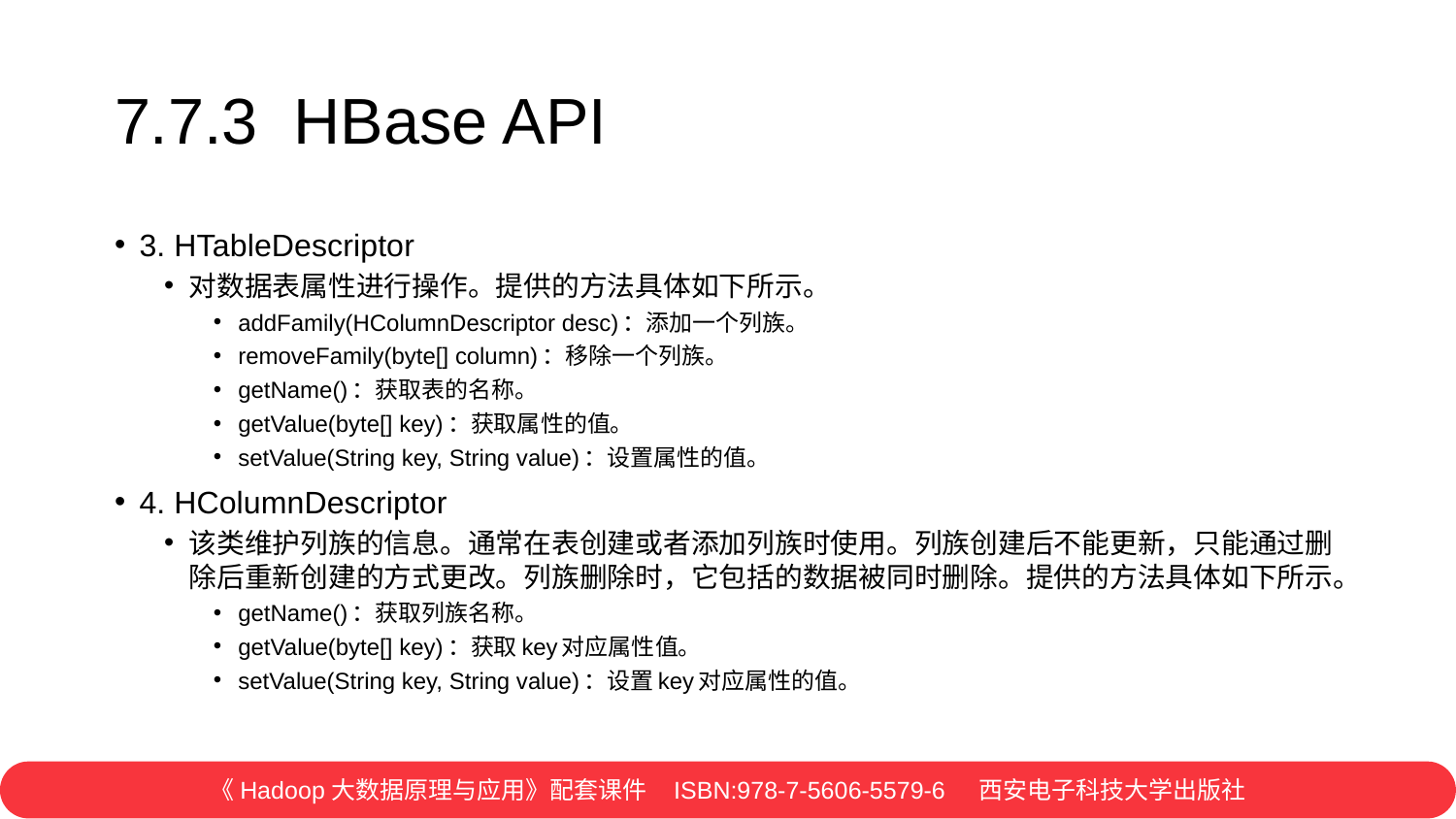

# 7.7.3  HBase API
3. HTableDescriptor
对数据表属性进行操作。提供的方法具体如下所示。
addFamily(HColumnDescriptor desc)：添加一个列族。
removeFamily(byte[] column)：移除一个列族。
getName()：获取表的名称。
getValue(byte[] key)：获取属性的值。
setValue(String key, String value)：设置属性的值。
4. HColumnDescriptor
该类维护列族的信息。通常在表创建或者添加列族时使用。列族创建后不能更新，只能通过删除后重新创建的方式更改。列族删除时，它包括的数据被同时删除。提供的方法具体如下所示。
getName()：获取列族名称。
getValue(byte[] key)：获取key对应属性值。
setValue(String key, String value)：设置key对应属性的值。